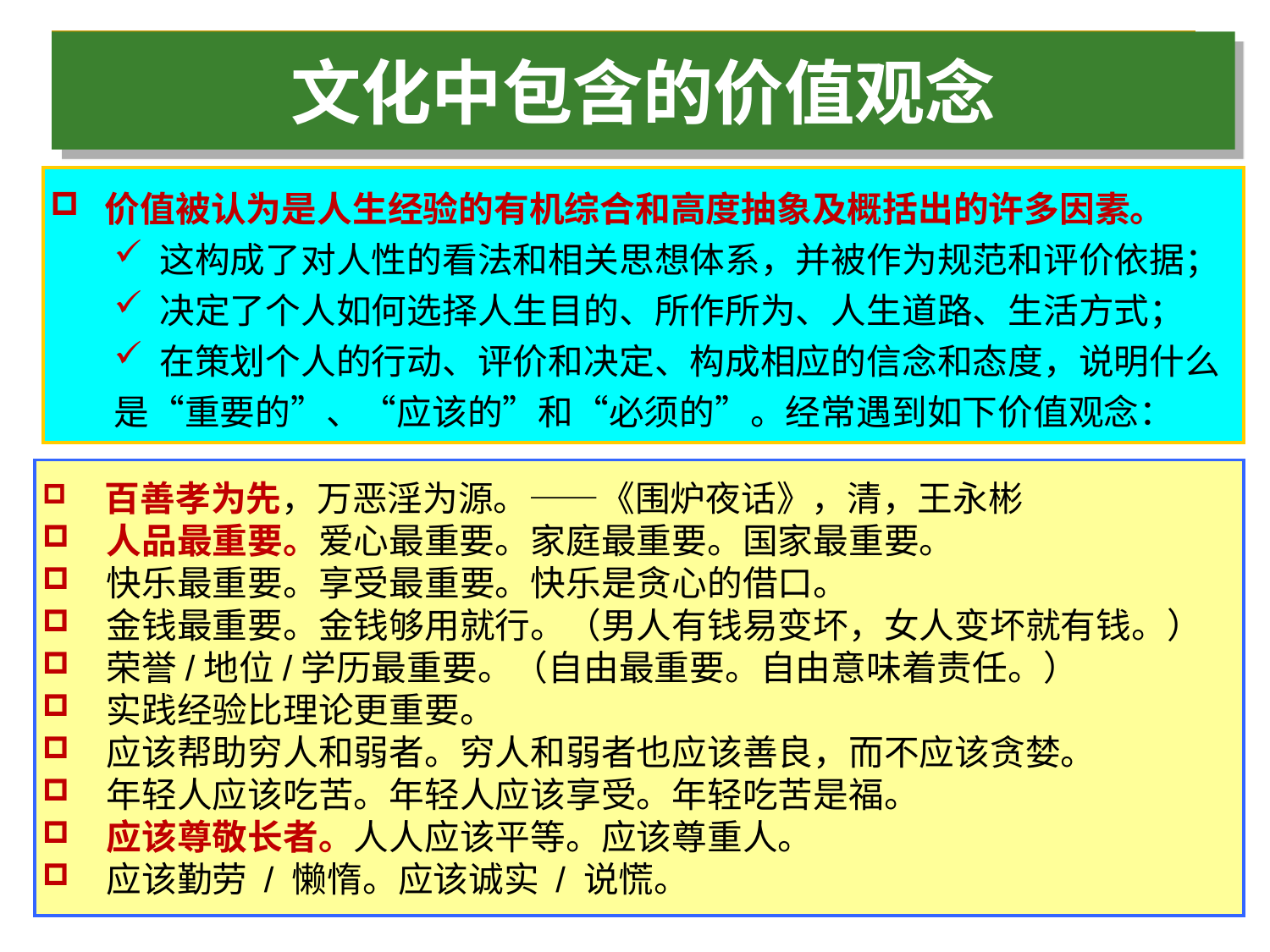

文化中包含的价值观念
 价值被认为是人生经验的有机综合和高度抽象及概括出的许多因素。
 这构成了对人性的看法和相关思想体系，并被作为规范和评价依据；
 决定了个人如何选择人生目的、所作所为、人生道路、生活方式；
 在策划个人的行动、评价和决定、构成相应的信念和态度，说明什么是“重要的”、“应该的”和“必须的”。经常遇到如下价值观念：
 百善孝为先，万恶淫为源。——《围炉夜话》，清，王永彬
 人品最重要。爱心最重要。家庭最重要。国家最重要。
 快乐最重要。享受最重要。快乐是贪心的借口。
 金钱最重要。金钱够用就行。（男人有钱易变坏，女人变坏就有钱。）
 荣誉/地位/学历最重要。（自由最重要。自由意味着责任。）
 实践经验比理论更重要。
 应该帮助穷人和弱者。穷人和弱者也应该善良，而不应该贪婪。
 年轻人应该吃苦。年轻人应该享受。年轻吃苦是福。
 应该尊敬长者。人人应该平等。应该尊重人。
 应该勤劳 / 懒惰。应该诚实 / 说慌。
4